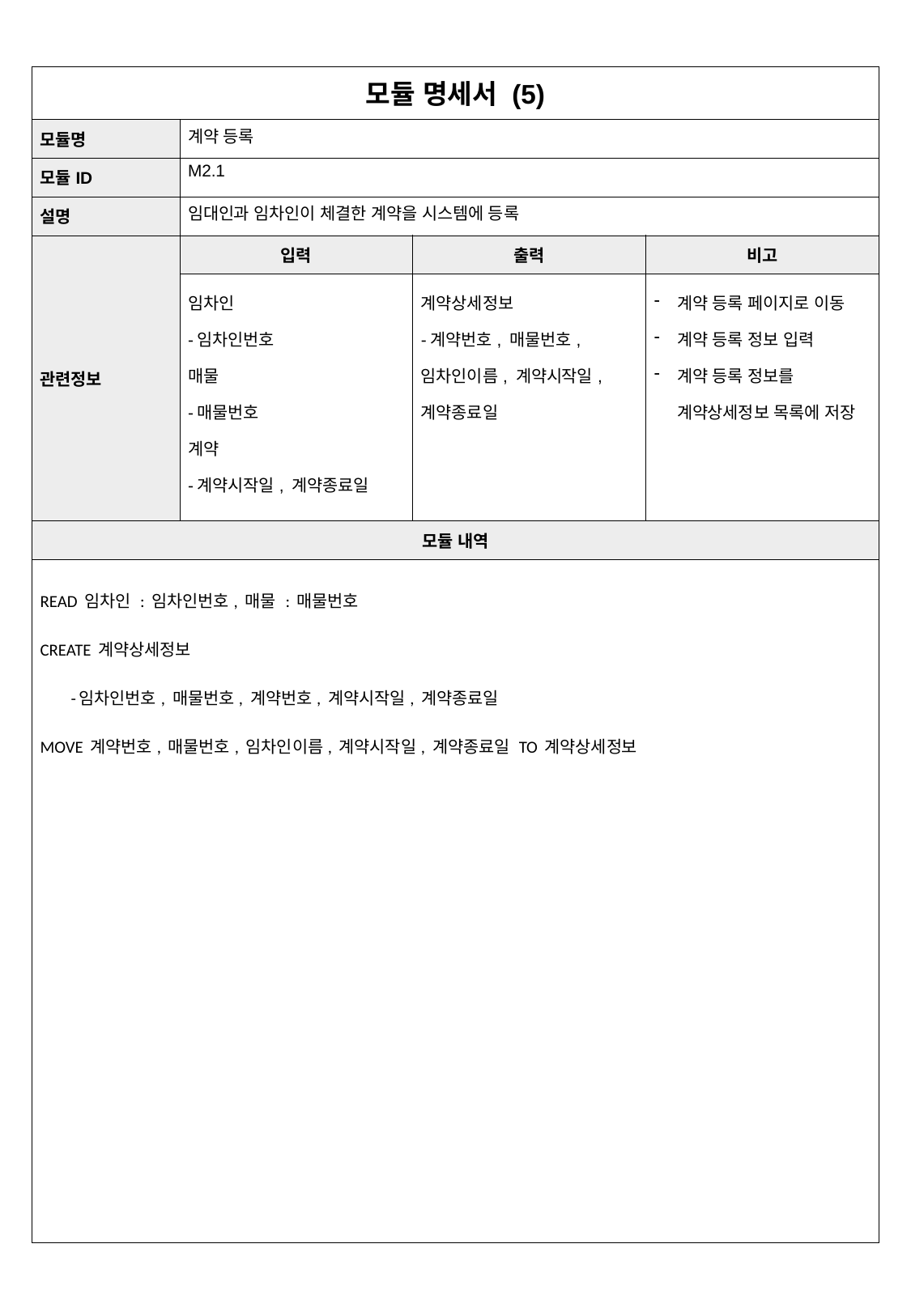

| 모듈 명세서 (5) | 주문신청서작성 |  |  |
| --- | --- | --- | --- |
| 모듈명 | 계약 등록 |  |  |
| 모듈ID | M2.1 |  |  |
| 설명 | 임대인과 임차인이 체결한 계약을 시스템에 등록 |  |  |
| 관련정보 | 입력 | 출력 | 비고 |
|  | 임차인 -임차인번호 매물 -매물번호 계약 -계약시작일, 계약종료일 | 계약상세정보 -계약번호, 매물번호, 임차인이름, 계약시작일, 계약종료일 | 계약 등록 페이지로 이동 계약 등록 정보 입력 계약 등록 정보를 계약상세정보 목록에 저장 |
| 모듈 내역 |  |  |  |
| READ 임차인 : 임차인번호, 매물 : 매물번호 CREATE 계약상세정보 -임차인번호, 매물번호, 계약번호, 계약시작일, 계약종료일 MOVE 계약번호, 매물번호, 임차인이름, 계약시작일, 계약종료일 TO 계약상세정보 |  |  |  |